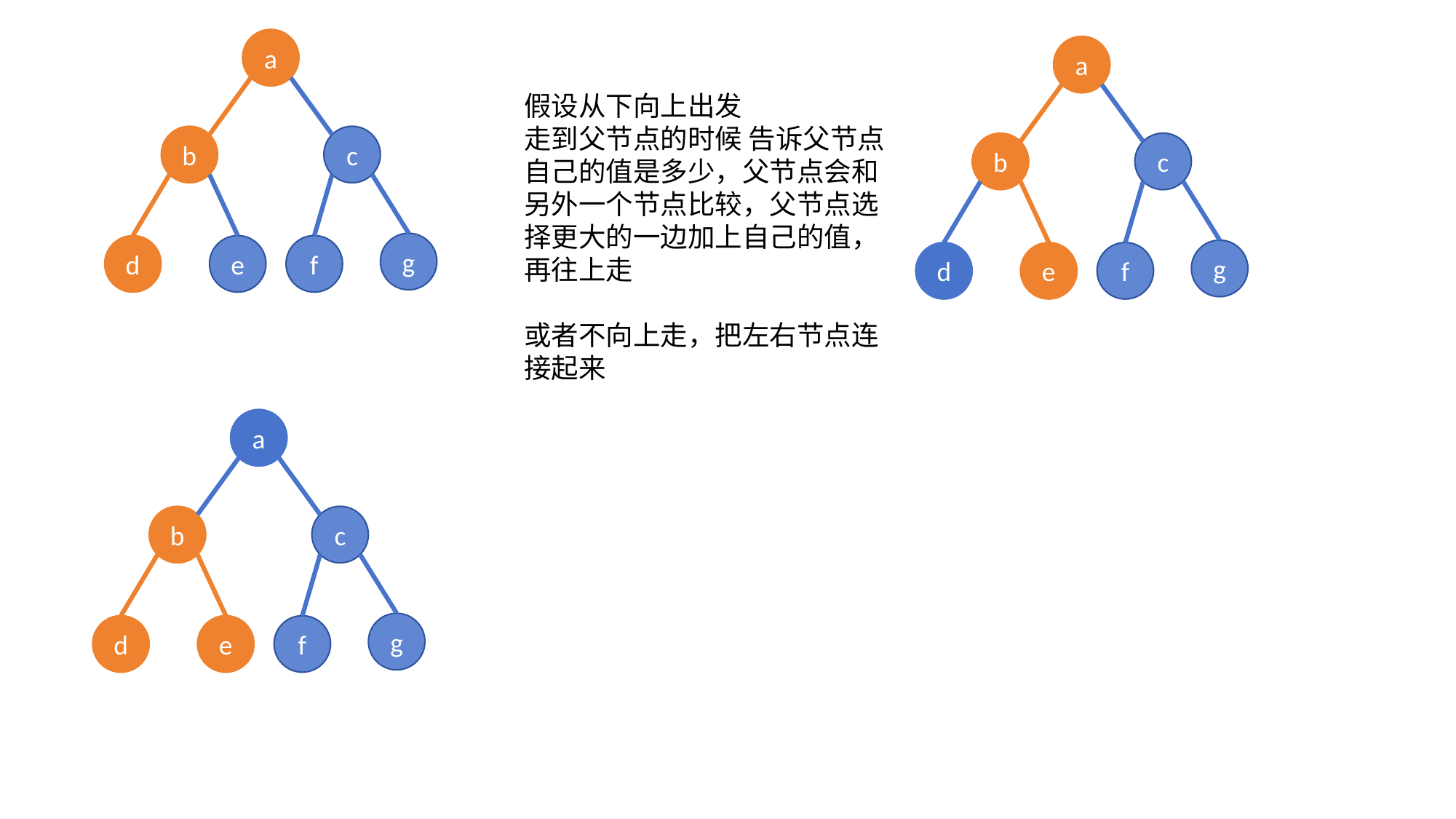

a
a
假设从下向上出发
走到父节点的时候 告诉父节点 自己的值是多少，父节点会和另外一个节点比较，父节点选择更大的一边加上自己的值，再往上走

或者不向上走，把左右节点连接起来
b
c
b
c
g
d
e
f
g
d
e
f
a
b
c
g
d
e
f